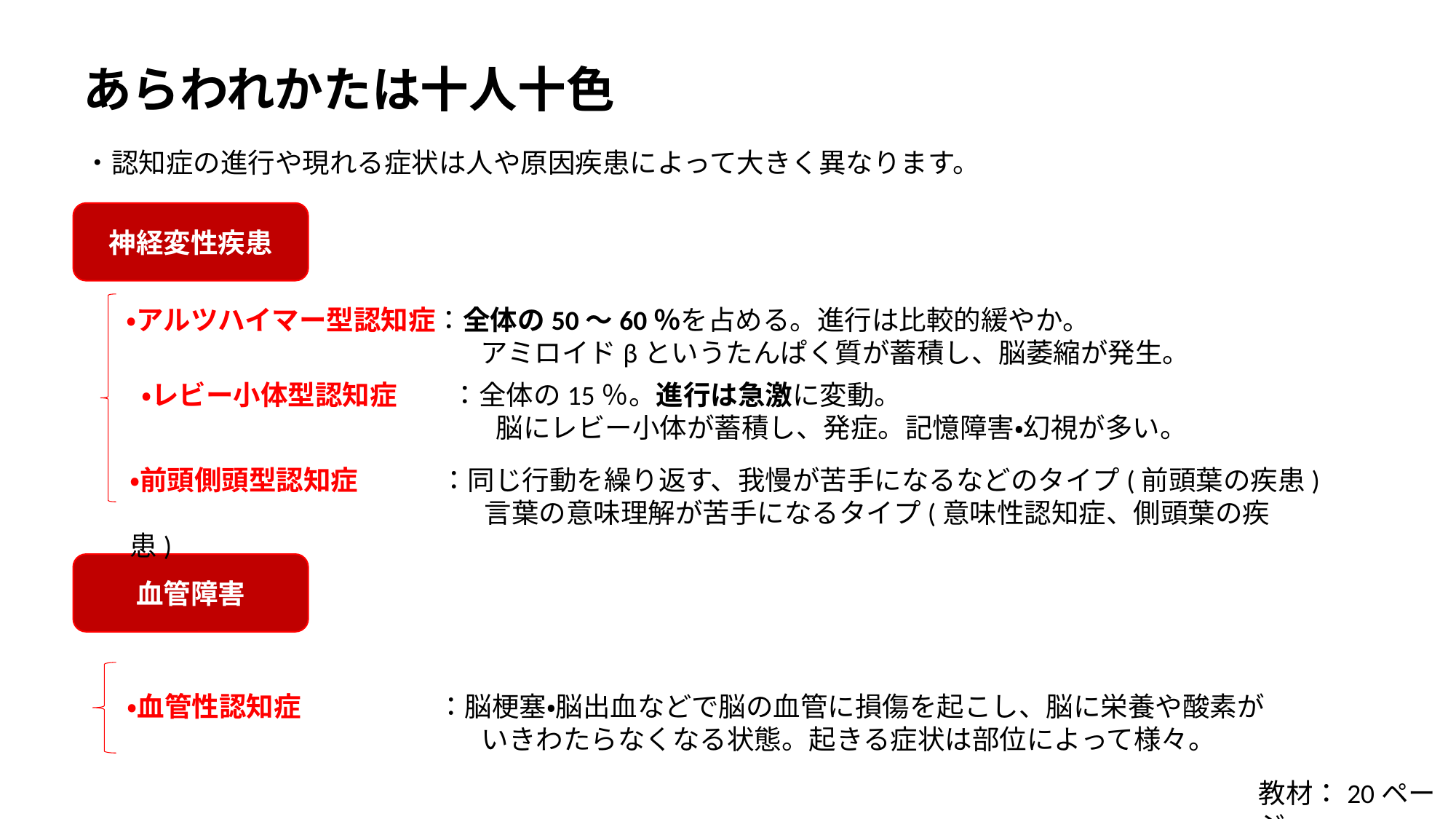

あらわれかたは十人十色
・認知症の進行や現れる症状は人や原因疾患によって大きく異なります。
神経変性疾患

・アルツハイマー型認知症：全体の50～60％を占める。進行は比較的緩やか。
　　　　　　　　　　　　　アミロイドβというたんぱく質が蓄積し、脳萎縮が発生。
・レビー小体型認知症　　：全体の15％。進行は急激に変動。
　　　　　　　　　　　　　脳にレビー小体が蓄積し、発症。記憶障害・幻視が多い。
・前頭側頭型認知症　　　：同じ行動を繰り返す、我慢が苦手になるなどのタイプ(前頭葉の疾患)
　　　　　　　　　　　　　言葉の意味理解が苦手になるタイプ(意味性認知症、側頭葉の疾患)
血管障害

・血管性認知症　　　　　：脳梗塞・脳出血などで脳の血管に損傷を起こし、脳に栄養や酸素が
　　　　　　　　　　　　　いきわたらなくなる状態。起きる症状は部位によって様々。
教材：20ページ